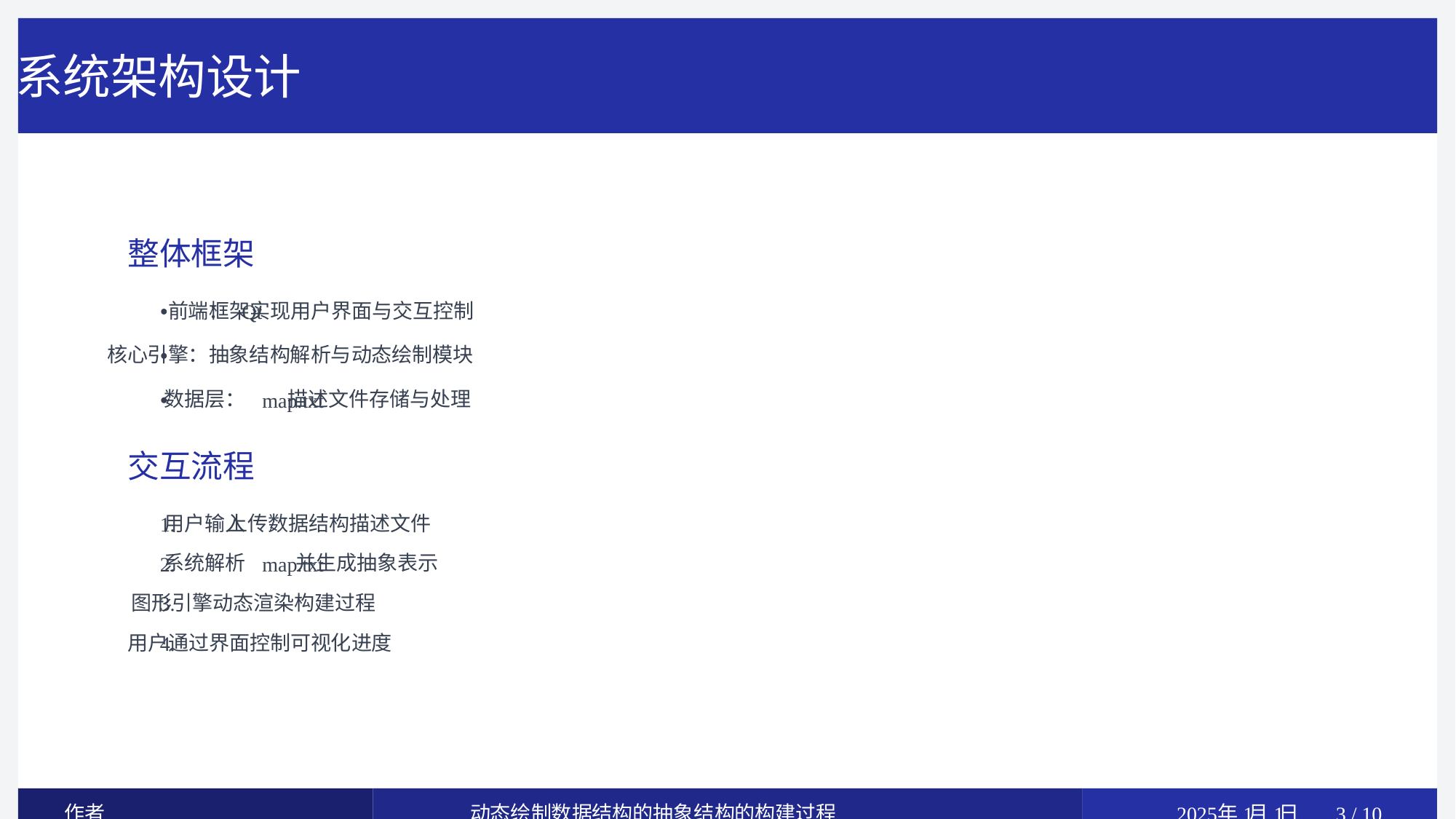

系统架构设计
整体框架

前端：
框架实现⽤⼾界⾯与交互控制
Qt

核⼼引擎：抽象结构解析与动态绘制模块

数据层：
描述⽂件存储与处理
map.txt

交互流程
⽤⼾输⼊
上传数据结构描述⽂件
1.
/
系统解析
并⽣成抽象表⽰
2.
map.txt
图形引擎动态渲染构建过程
3.
⽤⼾通过界⾯控制可视化进度
4.

作者
动态绘制数据结构的抽象结构的构建过程
年
⽉
⽇
2025
1
1
3 / 10